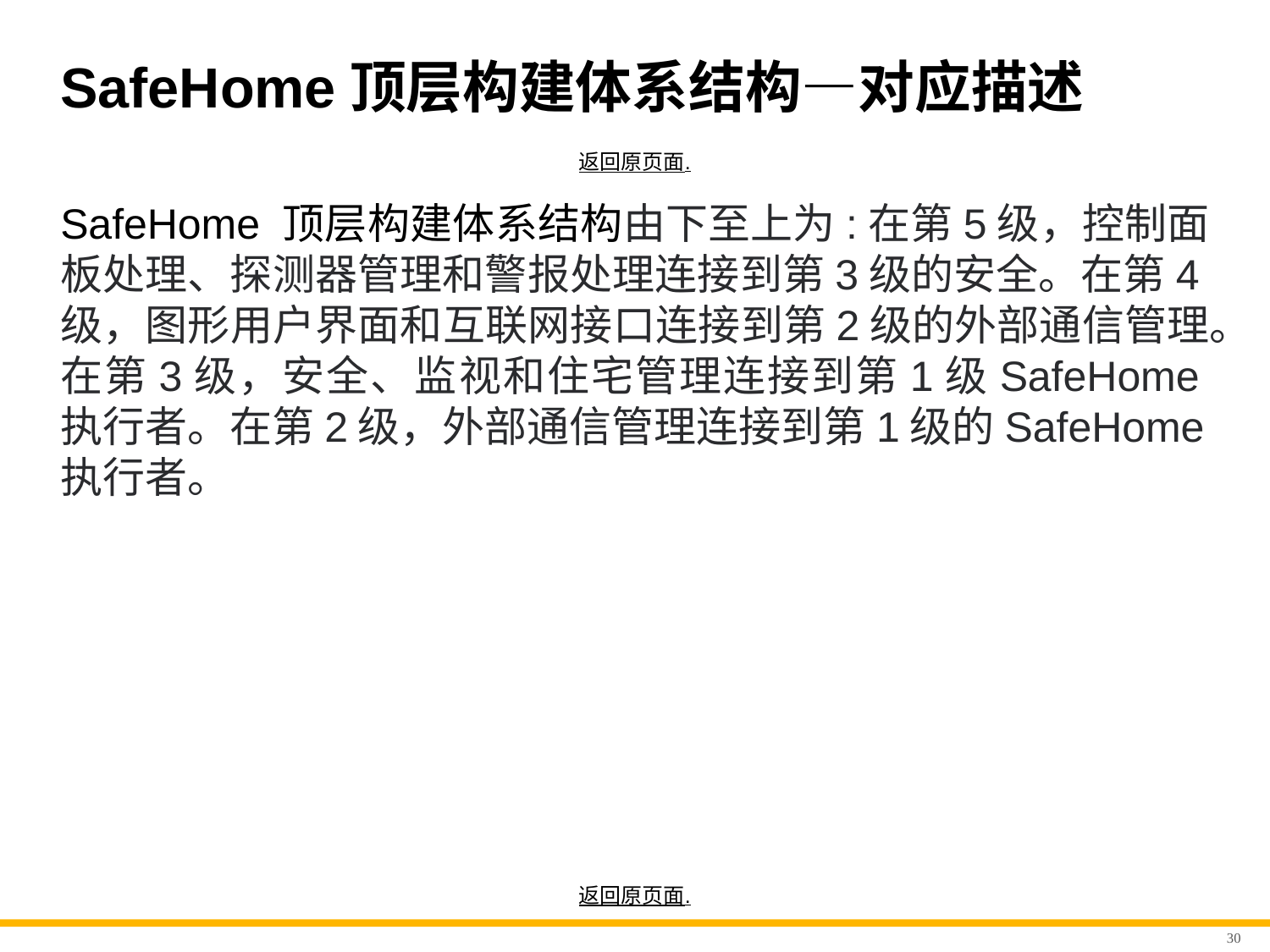

# SafeHome顶层构建体系结构—对应描述
返回原页面.
SafeHome 顶层构建体系结构由下至上为:在第5级，控制面板处理、探测器管理和警报处理连接到第3级的安全。在第4级，图形用户界面和互联网接口连接到第2级的外部通信管理。在第3级，安全、监视和住宅管理连接到第1级SafeHome执行者。在第2级，外部通信管理连接到第1级的SafeHome执行者。
返回原页面.
30